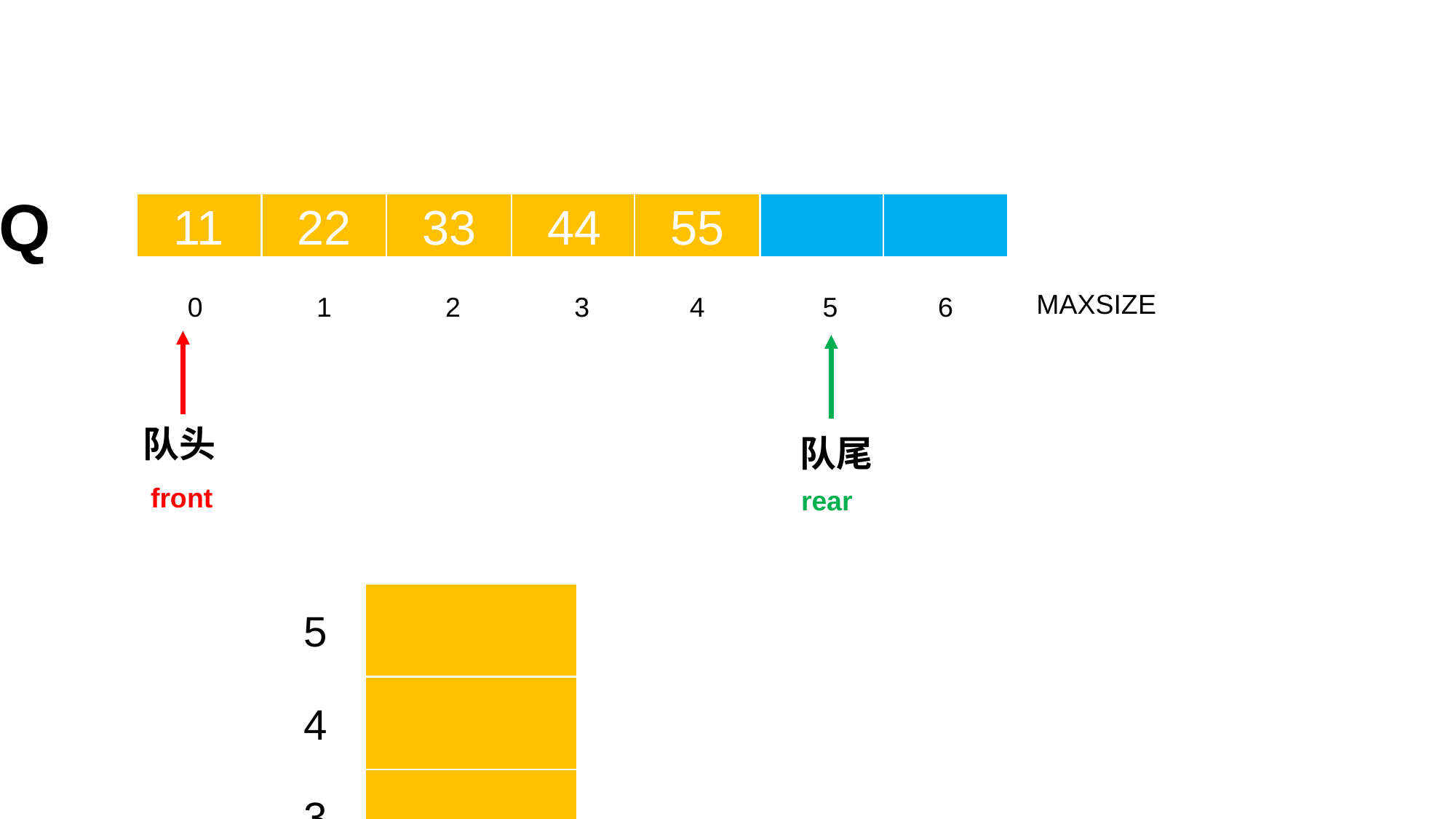

Q
11
22
33
44
55

MAXSIZE
0
1
2
3
4
5
6
队头
队尾
front
rear

5

4

3

2
S

1

0
top
-1

1.先将队列 Q 中所有元素压入栈 S 中
Q
11
22
33
44
55

MAXSIZE
0
1
2
3
4
5
6
队头
队尾
rear
front

5
55
top
4
44
3
33
2
S
22
1
11
0
-1

2.再将栈 S 中所有元素重新入队，即完成逆置
Q
33
22
11
44
55
55
44
MAXSIZE
0
1
2
3
4
5
6
队尾
队头
rear
front

5
55
4
44
3
33
2
S
22
1
11
0
top
-1